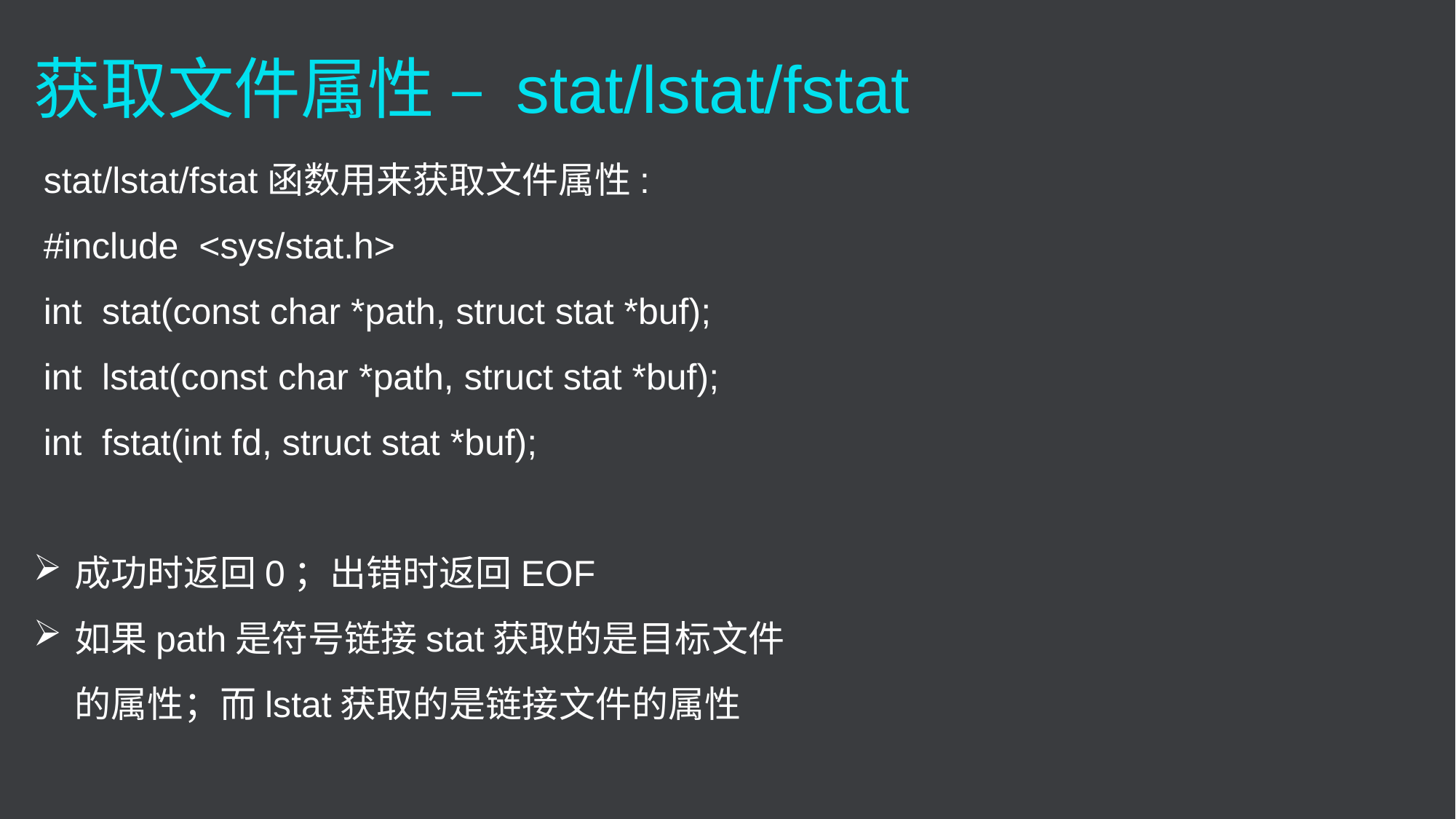

获取文件属性 – stat/lstat/fstat
 stat/lstat/fstat函数用来获取文件属性:
 #include  <sys/stat.h>
 int  stat(const char *path, struct stat *buf);
 int  lstat(const char *path, struct stat *buf);
 int  fstat(int fd, struct stat *buf);

成功时返回0；出错时返回EOF
如果path是符号链接stat获取的是目标文件的属性；而lstat获取的是链接文件的属性